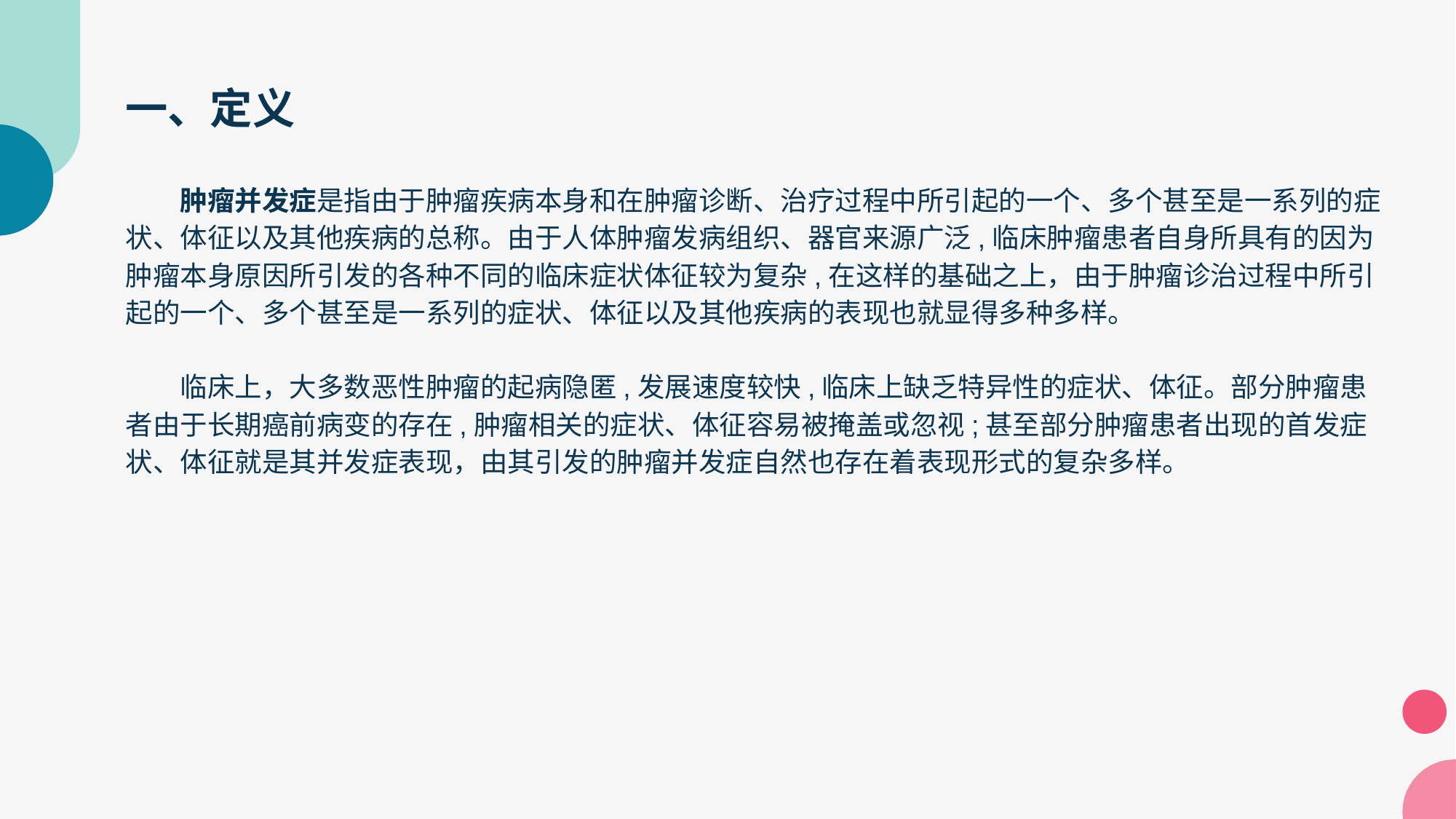

# 一、定义
肿瘤并发症是指由于肿瘤疾病本身和在肿瘤诊断、治疗过程中所引起的一个、多个甚至是一系列的症状、体征以及其他疾病的总称。由于人体肿瘤发病组织、器官来源广泛,临床肿瘤患者自身所具有的因为肿瘤本身原因所引发的各种不同的临床症状体征较为复杂,在这样的基础之上，由于肿瘤诊治过程中所引起的一个、多个甚至是一系列的症状、体征以及其他疾病的表现也就显得多种多样。

临床上，大多数恶性肿瘤的起病隐匿,发展速度较快,临床上缺乏特异性的症状、体征。部分肿瘤患者由于长期癌前病变的存在,肿瘤相关的症状、体征容易被掩盖或忽视;甚至部分肿瘤患者出现的首发症状、体征就是其并发症表现，由其引发的肿瘤并发症自然也存在着表现形式的复杂多样。